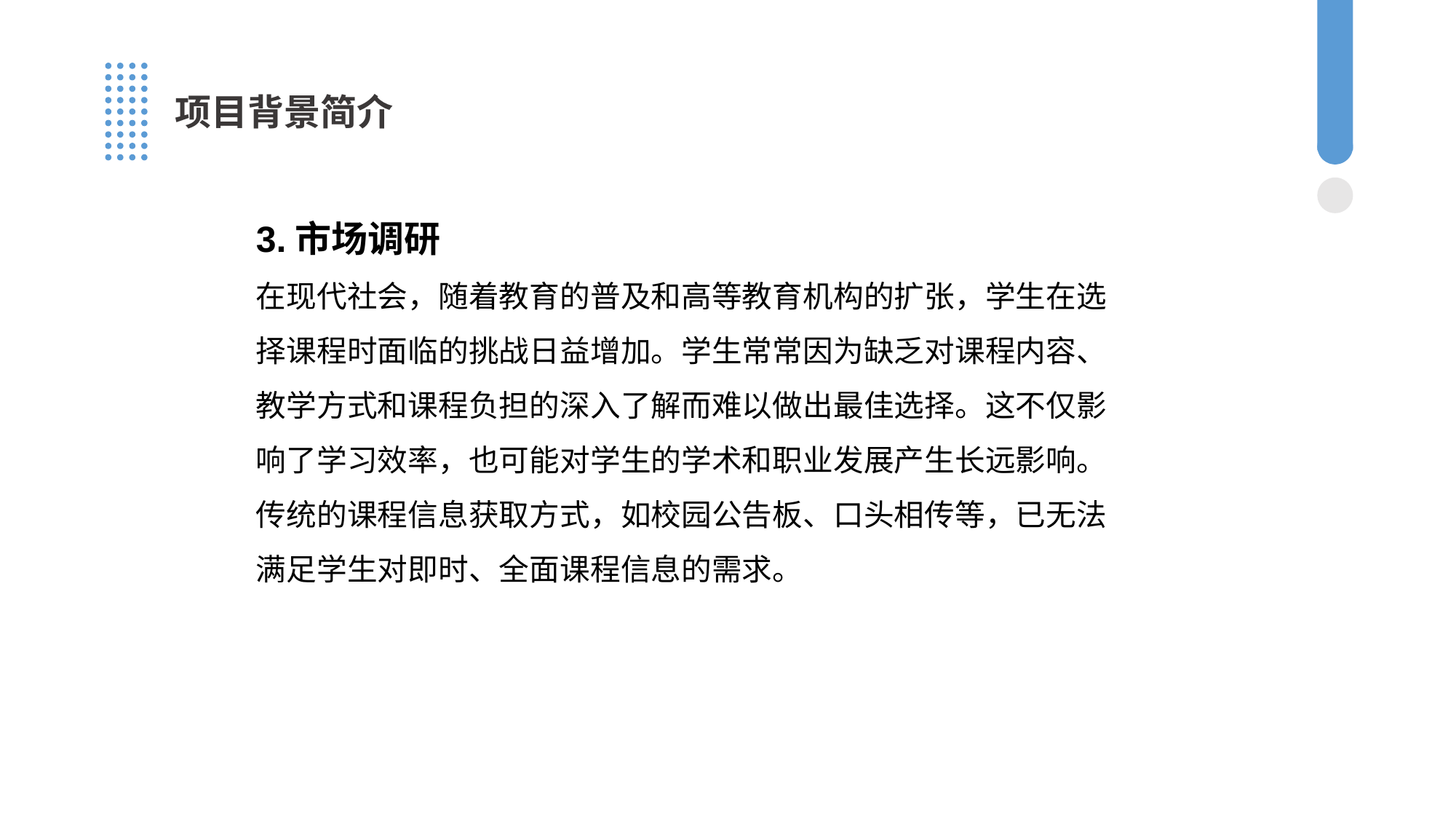

项目背景简介

3.市场调研
在现代社会，随着教育的普及和高等教育机构的扩张，学生在选择课程时面临的挑战日益增加。学生常常因为缺乏对课程内容、教学方式和课程负担的深入了解而难以做出最佳选择。这不仅影响了学习效率，也可能对学生的学术和职业发展产生长远影响。传统的课程信息获取方式，如校园公告板、口头相传等，已无法满足学生对即时、全面课程信息的需求。